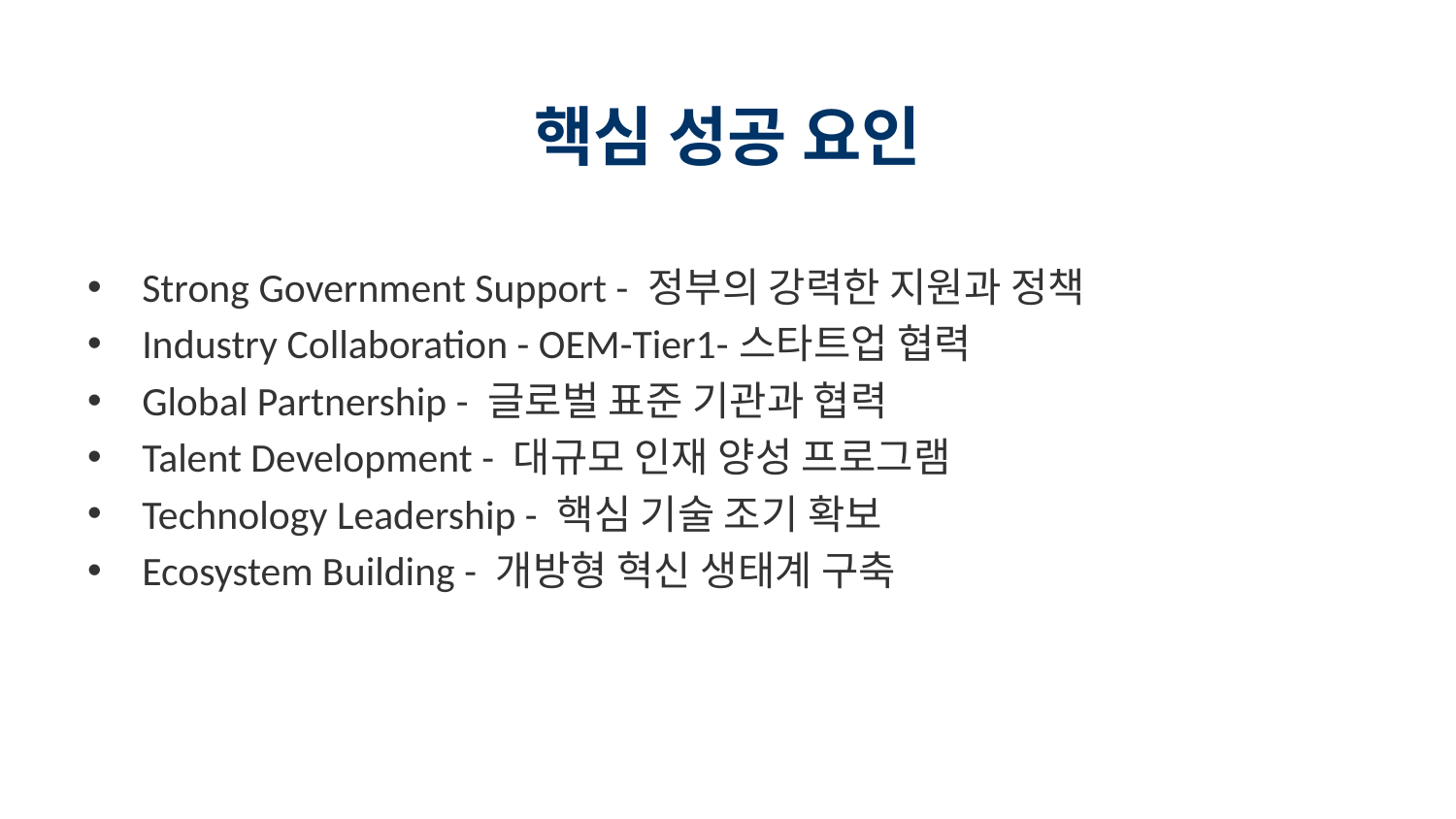

# 핵심 성공 요인
Strong Government Support - 정부의 강력한 지원과 정책
Industry Collaboration - OEM-Tier1-스타트업 협력
Global Partnership - 글로벌 표준 기관과 협력
Talent Development - 대규모 인재 양성 프로그램
Technology Leadership - 핵심 기술 조기 확보
Ecosystem Building - 개방형 혁신 생태계 구축